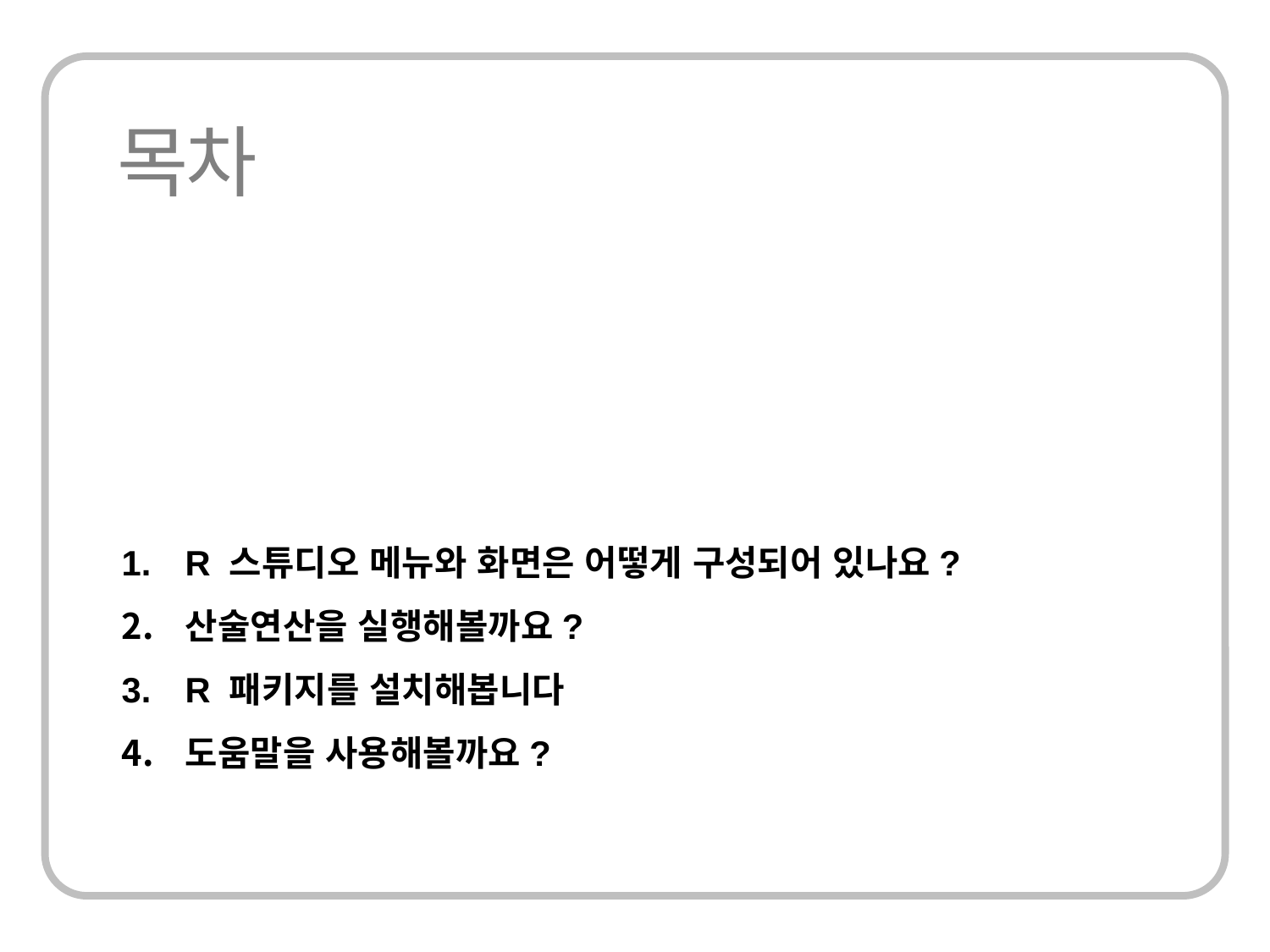

R 스튜디오 메뉴와 화면은 어떻게 구성되어 있나요?
산술연산을 실행해볼까요?
R 패키지를 설치해봅니다
도움말을 사용해볼까요?